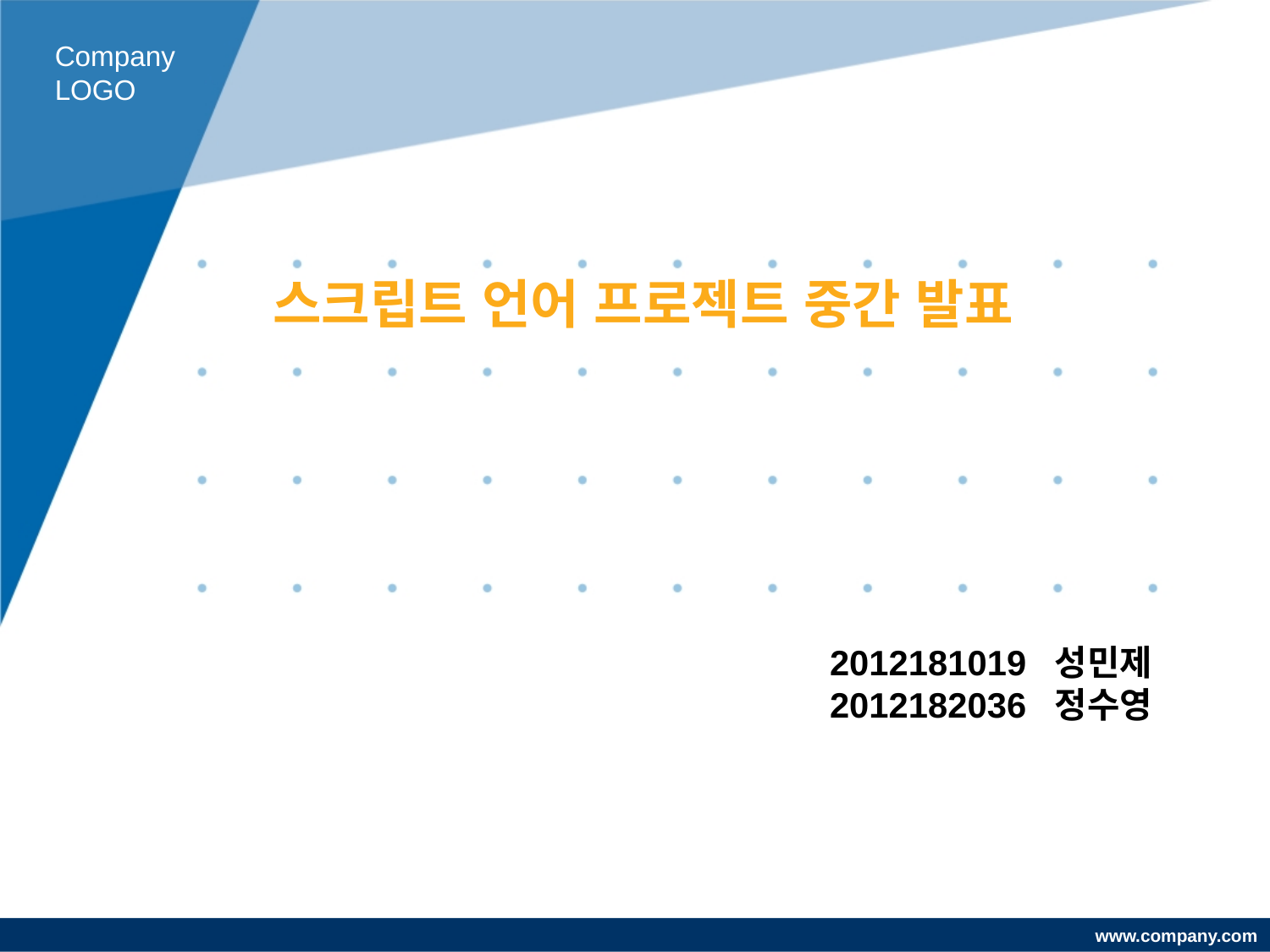

Company LOGO
# 스크립트 언어 프로젝트 중간 발표
2012181019  성민제
2012182036  정수영